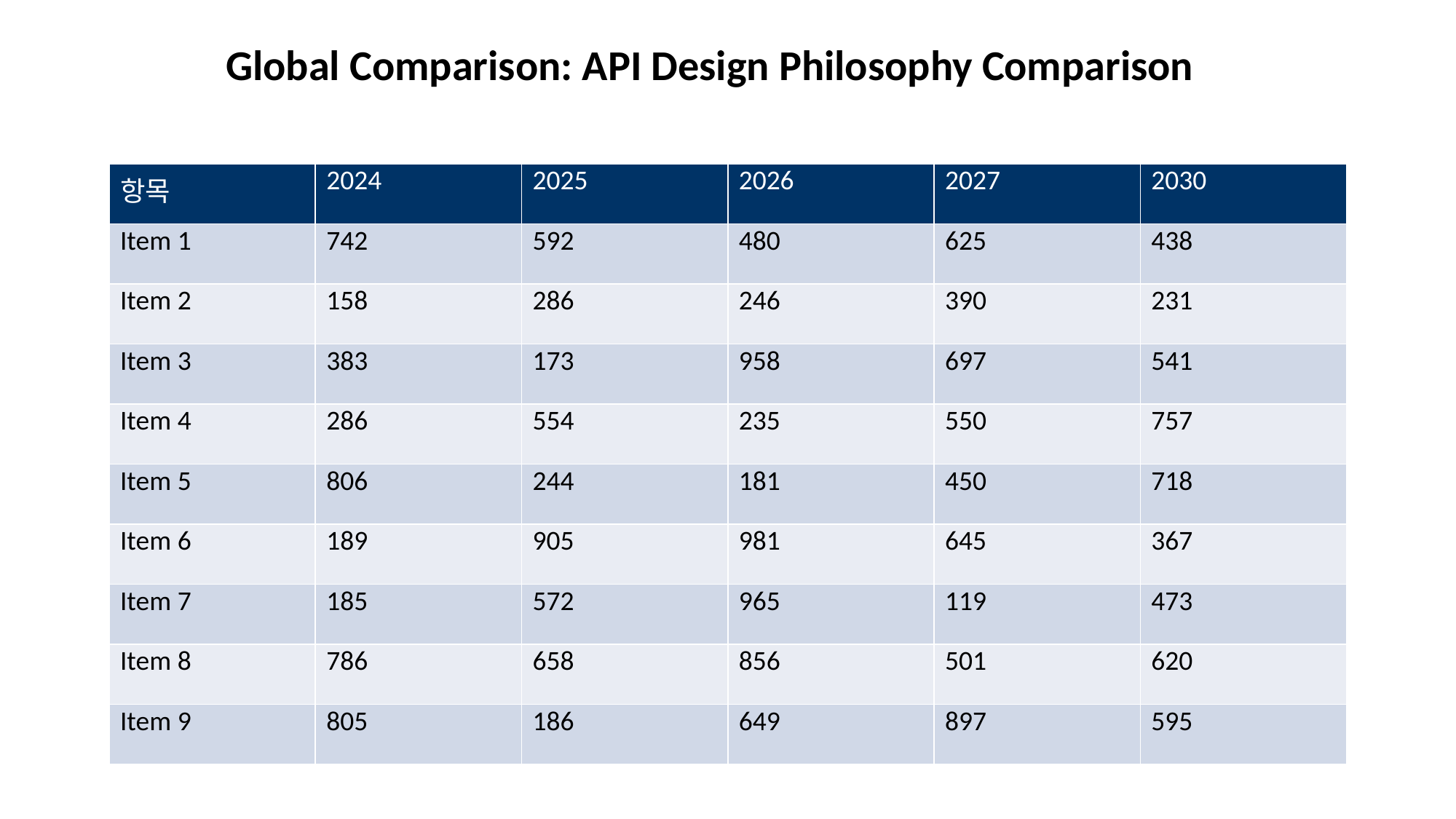

Global Comparison: API Design Philosophy Comparison
#
| 항목 | 2024 | 2025 | 2026 | 2027 | 2030 |
| --- | --- | --- | --- | --- | --- |
| Item 1 | 742 | 592 | 480 | 625 | 438 |
| Item 2 | 158 | 286 | 246 | 390 | 231 |
| Item 3 | 383 | 173 | 958 | 697 | 541 |
| Item 4 | 286 | 554 | 235 | 550 | 757 |
| Item 5 | 806 | 244 | 181 | 450 | 718 |
| Item 6 | 189 | 905 | 981 | 645 | 367 |
| Item 7 | 185 | 572 | 965 | 119 | 473 |
| Item 8 | 786 | 658 | 856 | 501 | 620 |
| Item 9 | 805 | 186 | 649 | 897 | 595 |